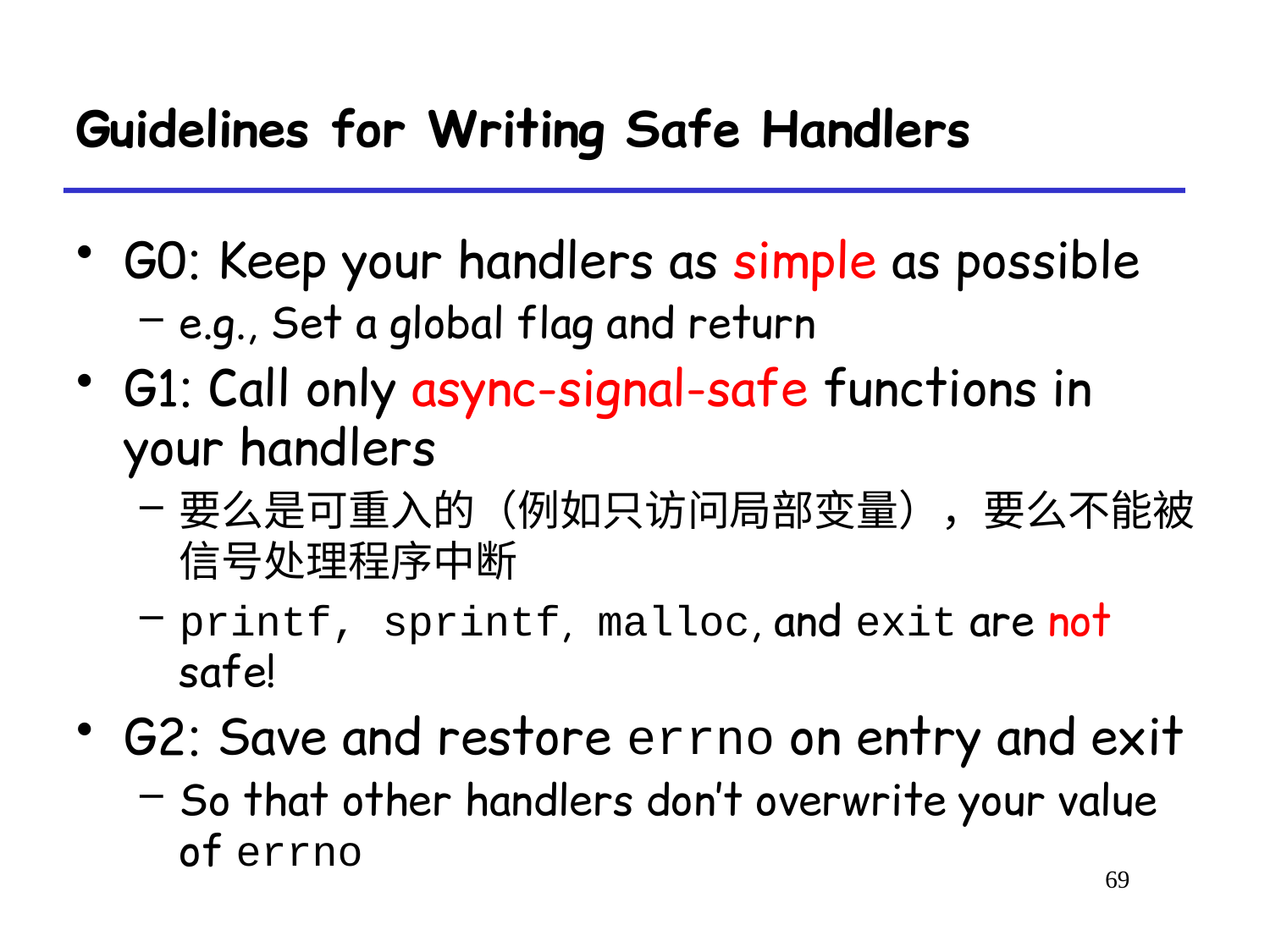

# Guidelines for Writing Safe Handlers
G0: Keep your handlers as simple as possible
e.g., Set a global flag and return
G1: Call only async-signal-safe functions in your handlers
要么是可重入的（例如只访问局部变量），要么不能被信号处理程序中断
printf, sprintf,  malloc, and exit are not safe!
G2: Save and restore errno on entry and exit
So that other handlers don’t overwrite your value of errno
69